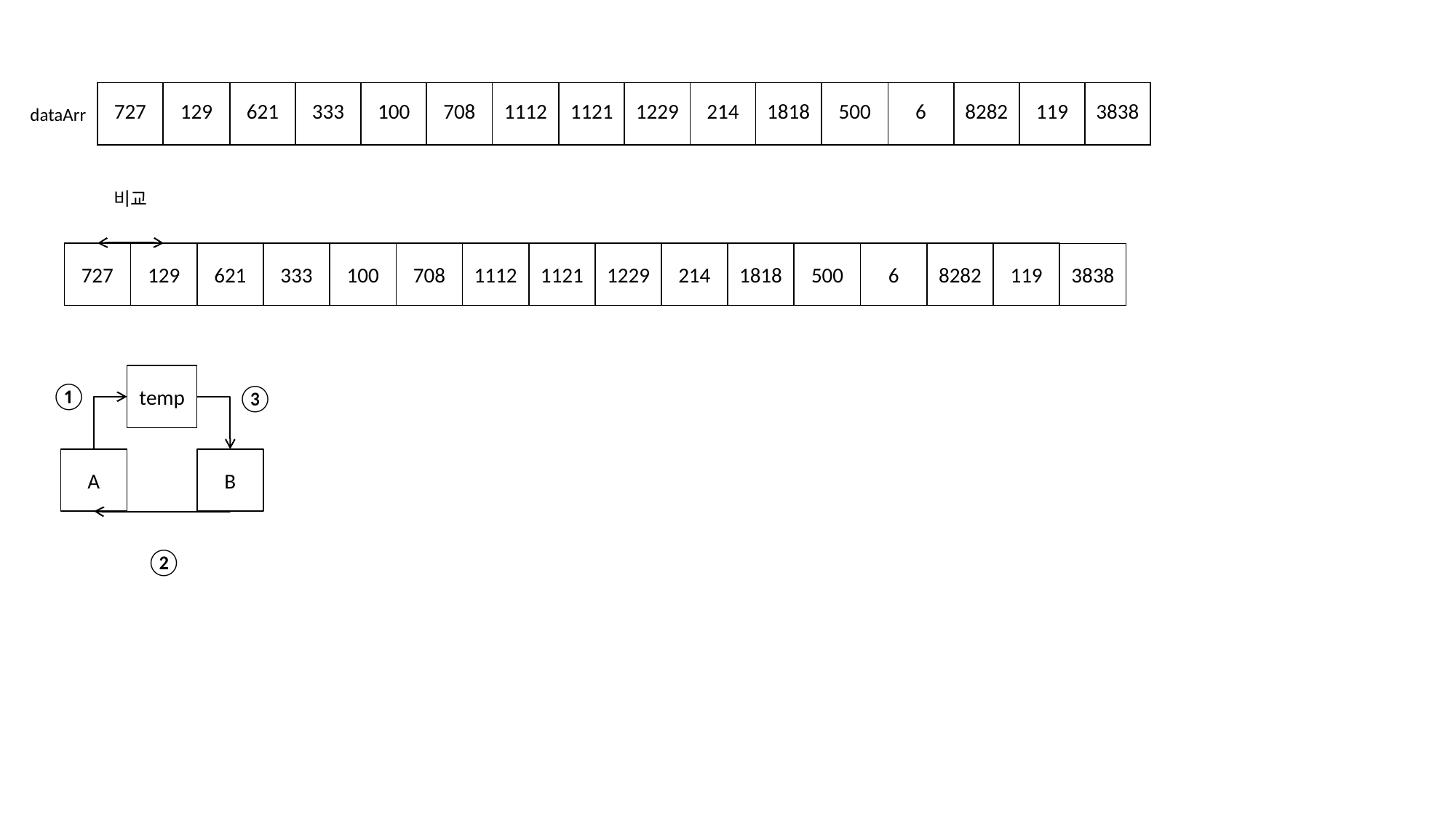

| 727 | 129 | 621 | 333 | 100 | 708 | 1112 | 1121 | 1229 | 214 | 1818 | 500 | 6 | 8282 | 119 | 3838 |
| --- | --- | --- | --- | --- | --- | --- | --- | --- | --- | --- | --- | --- | --- | --- | --- |
dataArr
비교
727
129
100
1121
119
621
333
708
1112
1229
214
1818
500
6
8282
3838
temp
①
③
A
B
②